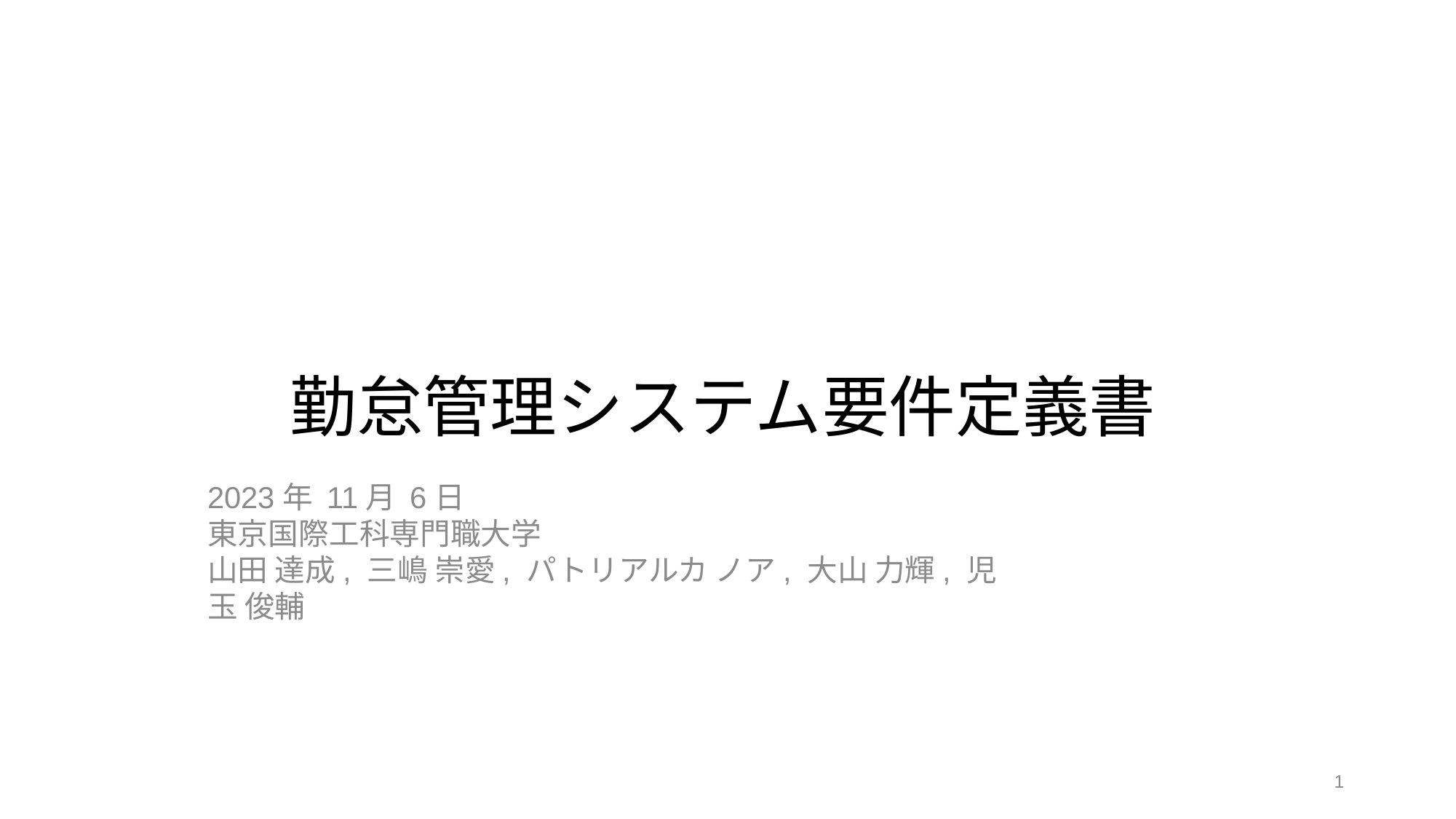

勤怠管理システム要件定義書
2023年 11月 6日
東京国際工科専門職大学
山田 達成, 三嶋 崇愛, パトリアルカ ノア, 大山 力輝, 児玉 俊輔
1